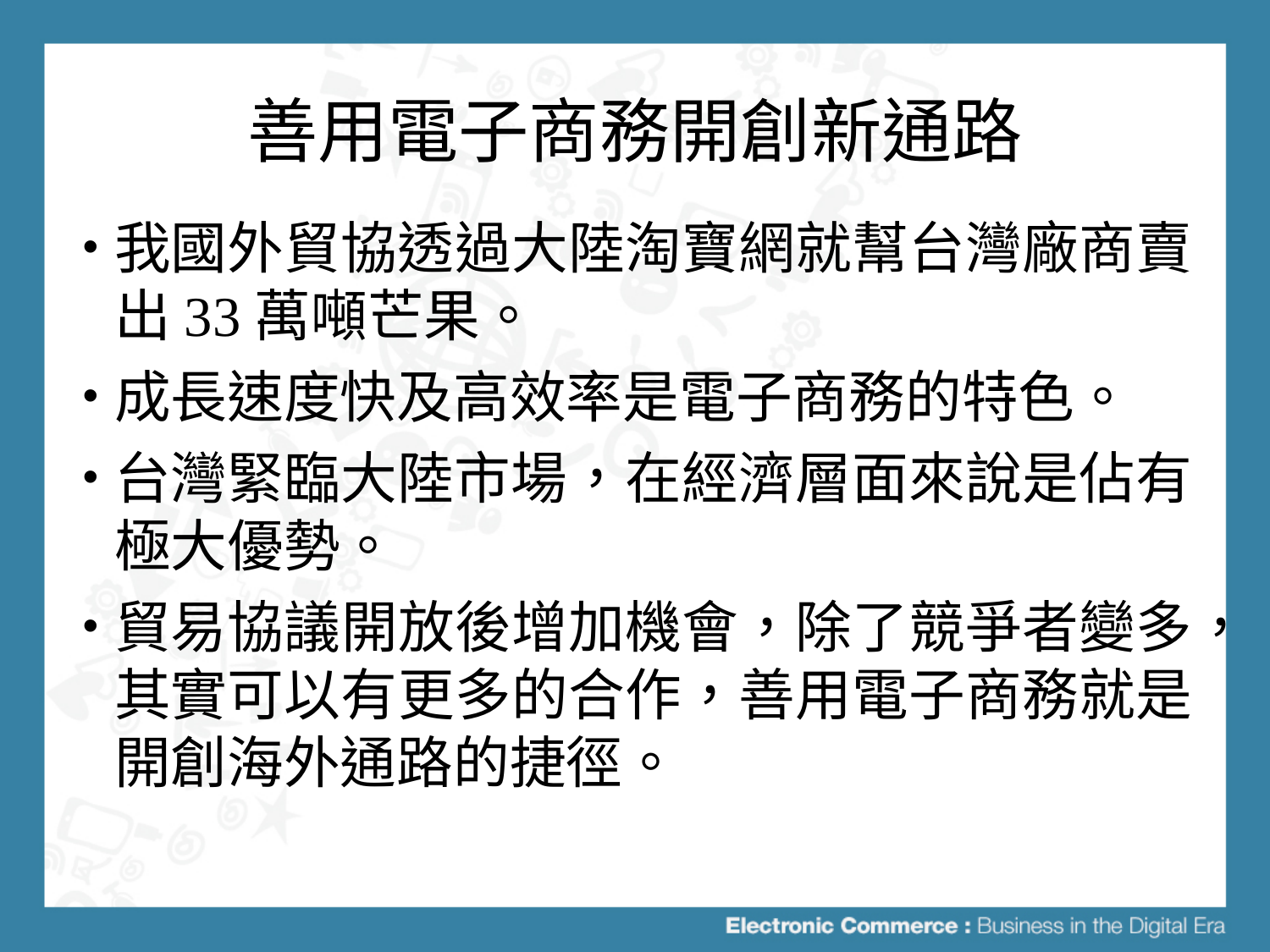

# 善用電子商務開創新通路
我國外貿協透過大陸淘寶網就幫台灣廠商賣出33萬噸芒果。
成長速度快及高效率是電子商務的特色。
台灣緊臨大陸市場，在經濟層面來說是佔有極大優勢。
貿易協議開放後增加機會，除了競爭者變多，其實可以有更多的合作，善用電子商務就是開創海外通路的捷徑。